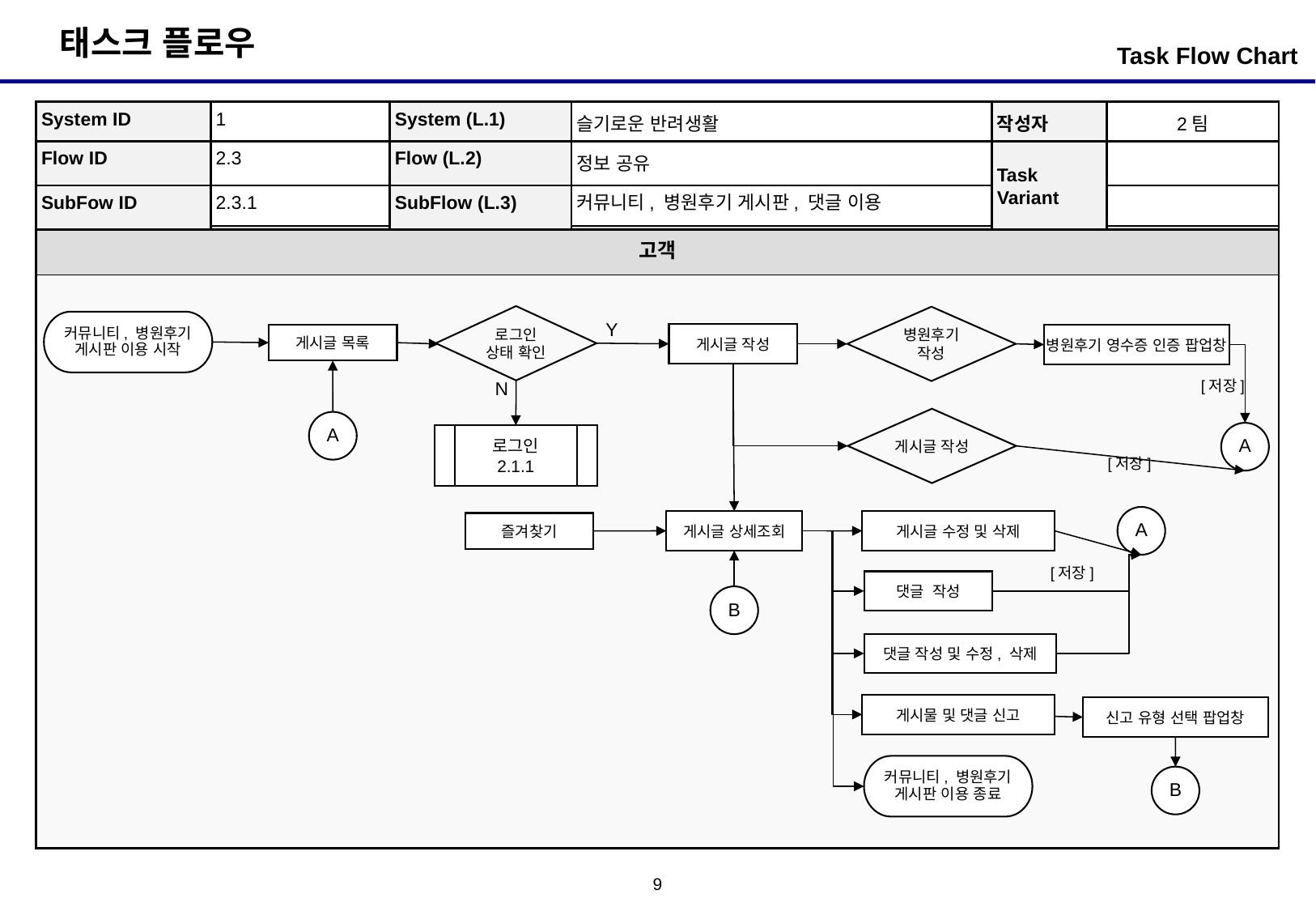

Task Flow Chart
| System ID | 1 | System (L.1) | 슬기로운 반려생활 | 작성자 | 2팀 |
| --- | --- | --- | --- | --- | --- |
| Flow ID | 2.3 | Flow (L.2) | 정보 공유 | Task Variant |  |
| SubFow ID | 2.3.1 | SubFlow (L.3) | 커뮤니티, 병원후기 게시판, 댓글 이용 |  |  |
| 고객 |
| --- |
|  |
로그인 상태 확인
병원후기 작성
Y
커뮤니티, 병원후기
게시판 이용 시작
게시글 작성
게시글 목록
병원후기 영수증 인증 팝업창
N
[저장]
게시글 작성
A
A
로그인
2.1.1
[저장]
A
게시글 상세조회
게시글 수정 및 삭제
즐겨찾기
[저장]
댓글  작성
B
댓글 작성 및 수정, 삭제
게시물 및 댓글 신고
신고 유형 선택 팝업창
커뮤니티, 병원후기
게시판 이용 종료
B